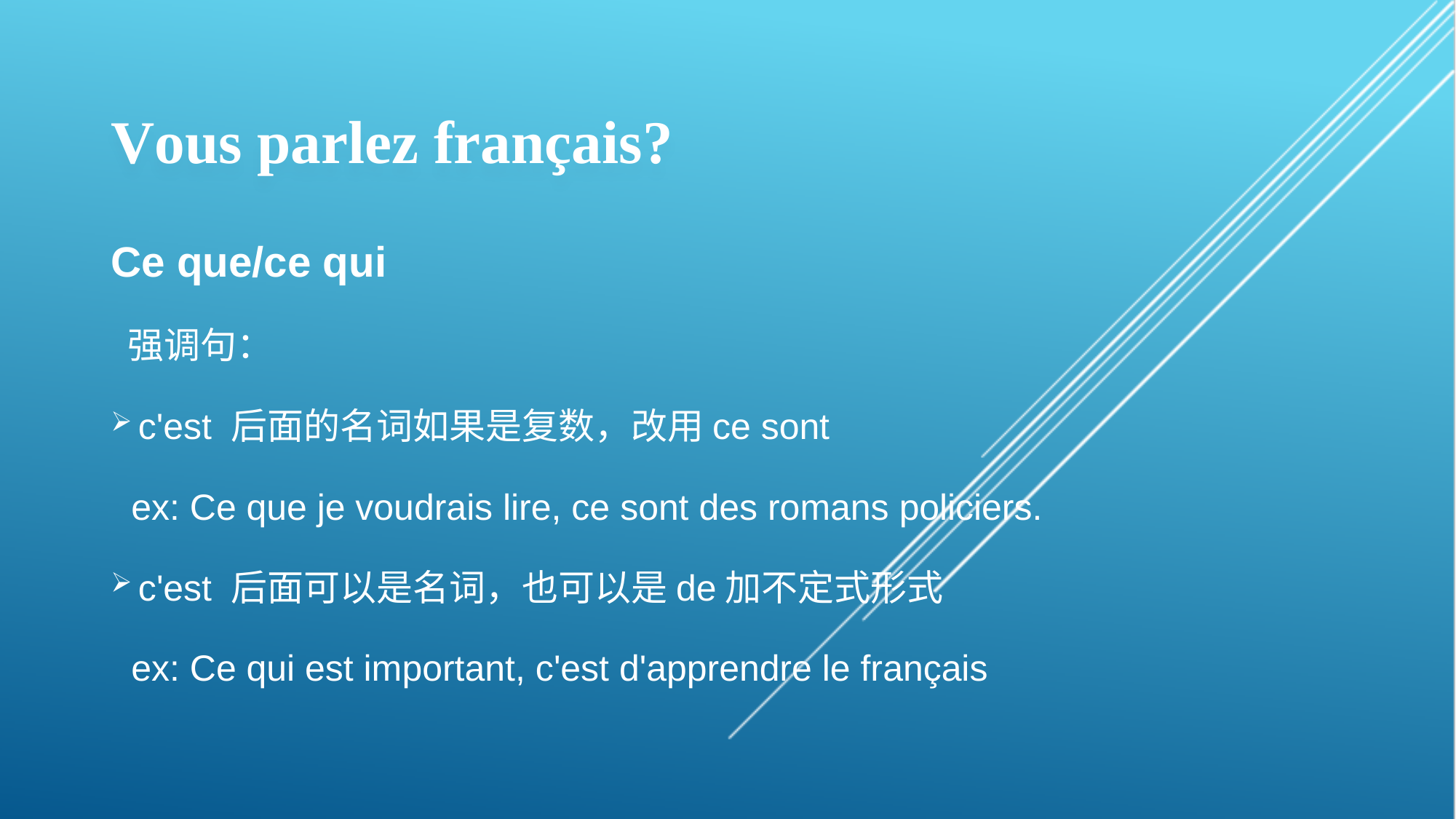

# Vous parlez français?
Ce que/ce qui
 强调句：
c'est 后面的名词如果是复数，改用ce sont
  ex: Ce que je voudrais lire, ce sont des romans policiers.
c'est 后面可以是名词，也可以是de加不定式形式
  ex: Ce qui est important, c'est d'apprendre le français